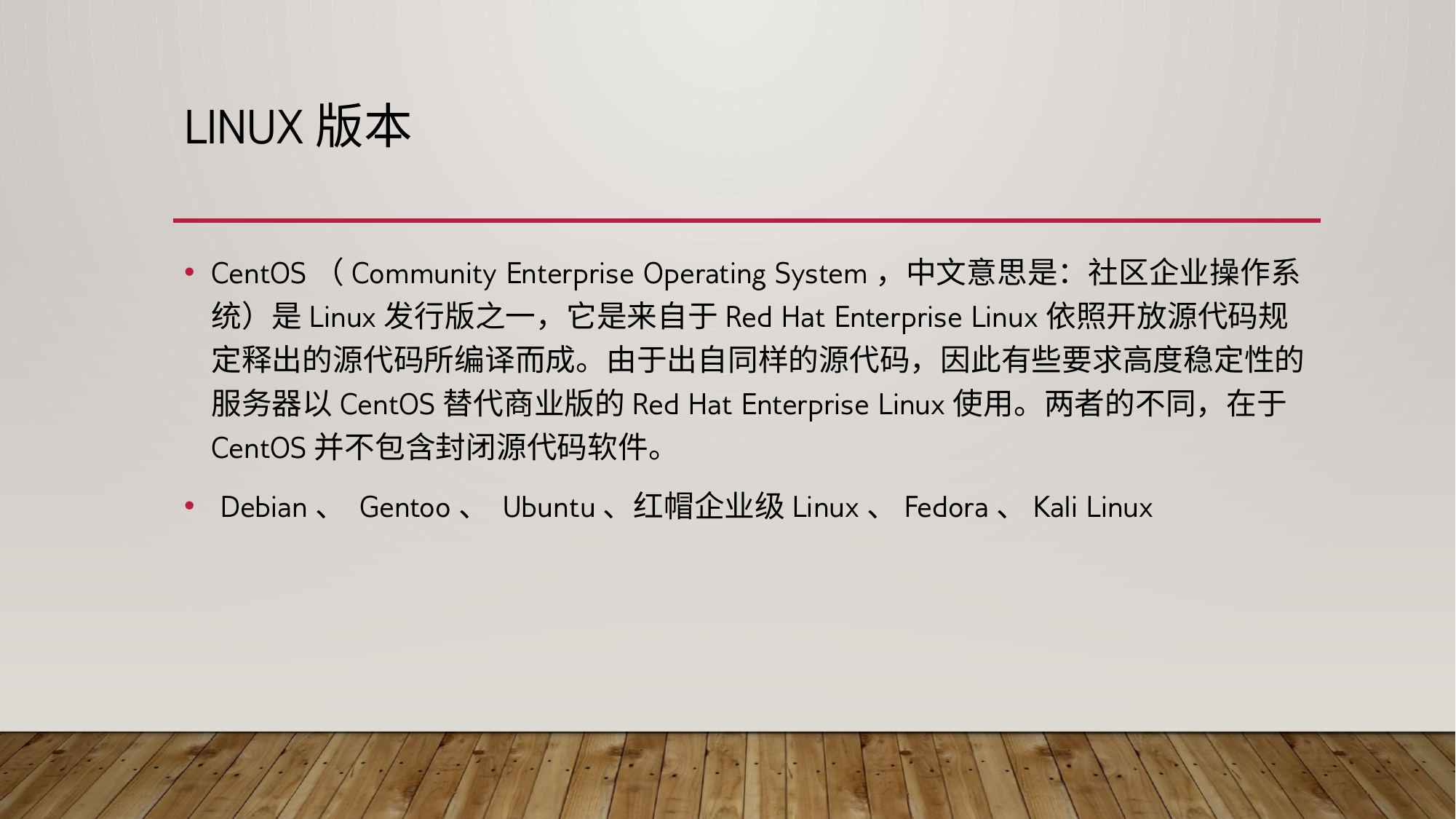

# LINUX版本
CentOS（Community Enterprise Operating System，中文意思是：社区企业操作系统）是Linux发行版之一，它是来自于Red Hat Enterprise Linux依照开放源代码规定释出的源代码所编译而成。由于出自同样的源代码，因此有些要求高度稳定性的服务器以CentOS替代商业版的Red Hat Enterprise Linux使用。两者的不同，在于CentOS并不包含封闭源代码软件。
 Debian、 Gentoo、 Ubuntu、红帽企业级Linux、Fedora、Kali Linux